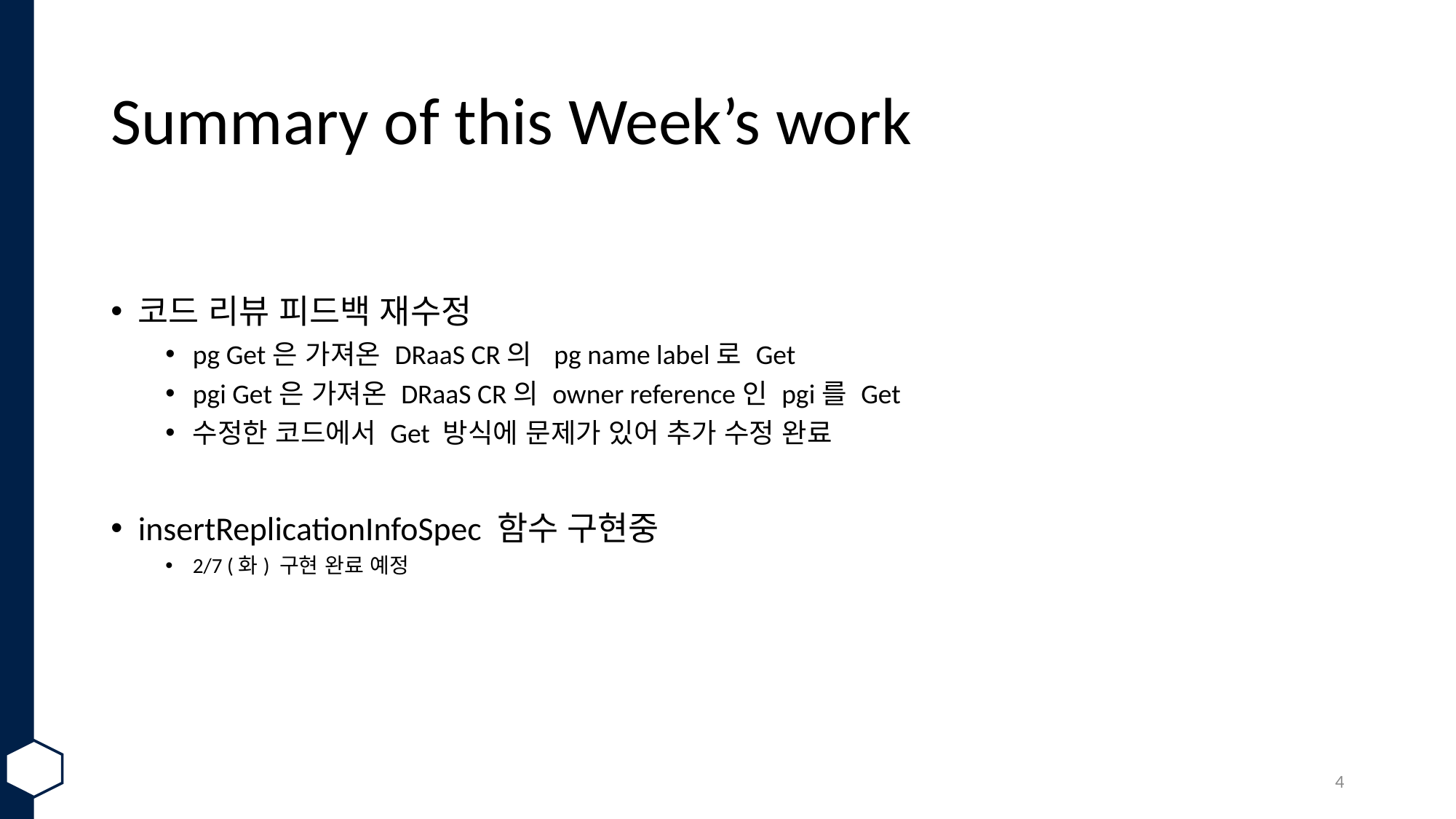

# Summary of this Week’s work

코드 리뷰 피드백 재수정
pg Get은 가져온 DRaaS CR의  pg name label로 Get
pgi Get은 가져온 DRaaS CR의 owner reference인 pgi를 Get
수정한 코드에서 Get 방식에 문제가 있어 추가 수정 완료

insertReplicationInfoSpec 함수 구현중
2/7 (화) 구현 완료 예정

4